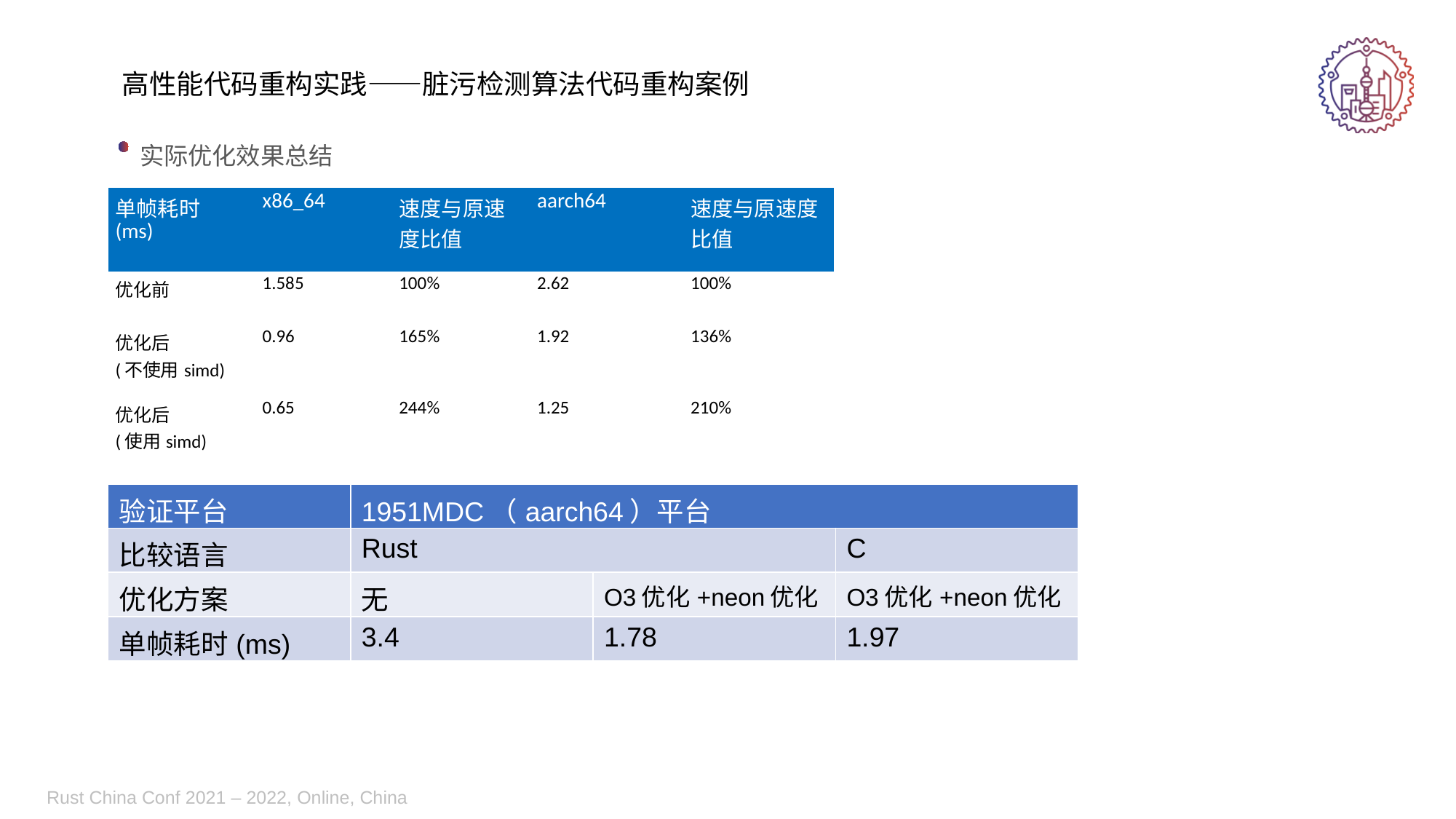

高性能代码重构实践——脏污检测算法代码重构案例
实际优化效果总结

| 单帧耗时 (ms) | x86\_64 | 速度与原速度比值 | aarch64 | 速度与原速度比值 |
| --- | --- | --- | --- | --- |
| 优化前 | 1.585 | 100% | 2.62 | 100% |
| 优化后 (不使用simd) | 0.96 | 165% | 1.92 | 136% |
| 优化后 (使用simd) | 0.65 | 244% | 1.25 | 210% |
| 验证平台 | 1951MDC（aarch64）平台 |  |  |
| --- | --- | --- | --- |
| 比较语言 | Rust |  | C |
| 优化方案 | 无 | O3优化+neon优化 | O3优化+neon优化 |
| 单帧耗时(ms) | 3.4 | 1.78 | 1.97 |